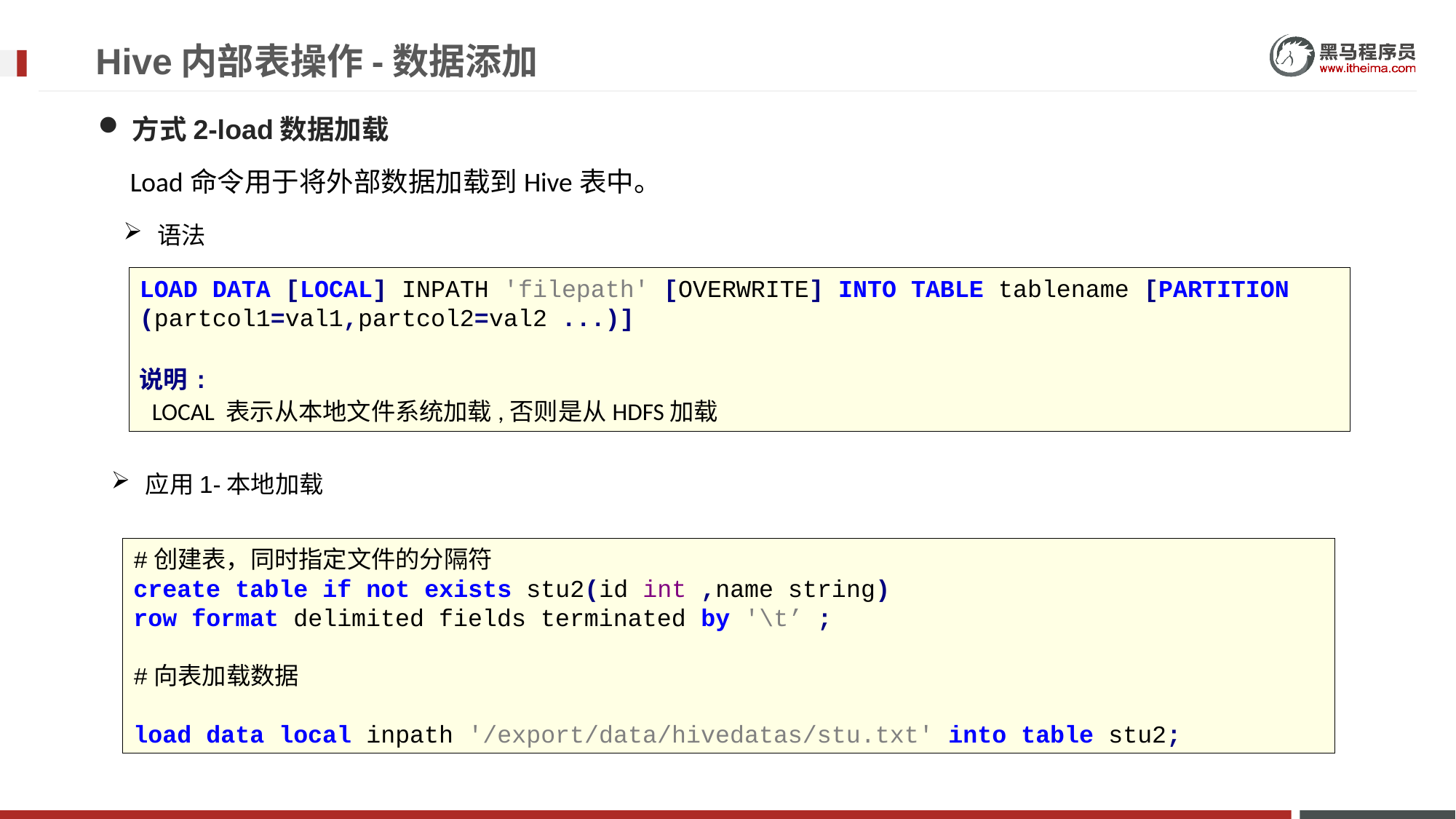

# Hive内部表操作-数据添加
方式2-load数据加载
Load命令用于将外部数据加载到Hive表中。
语法
LOAD DATA [LOCAL] INPATH 'filepath' [OVERWRITE] INTO TABLE tablename [PARTITION (partcol1=val1,partcol2=val2 ...)]

说明:
  LOCAL 表示从本地文件系统加载,否则是从HDFS加载
应用1-本地加载
#创建表，同时指定文件的分隔符
create table if not exists stu2(id int ,name string)
row format delimited fields terminated by '\t’ ;

#向表加载数据

load data local inpath '/export/data/hivedatas/stu.txt' into table stu2;